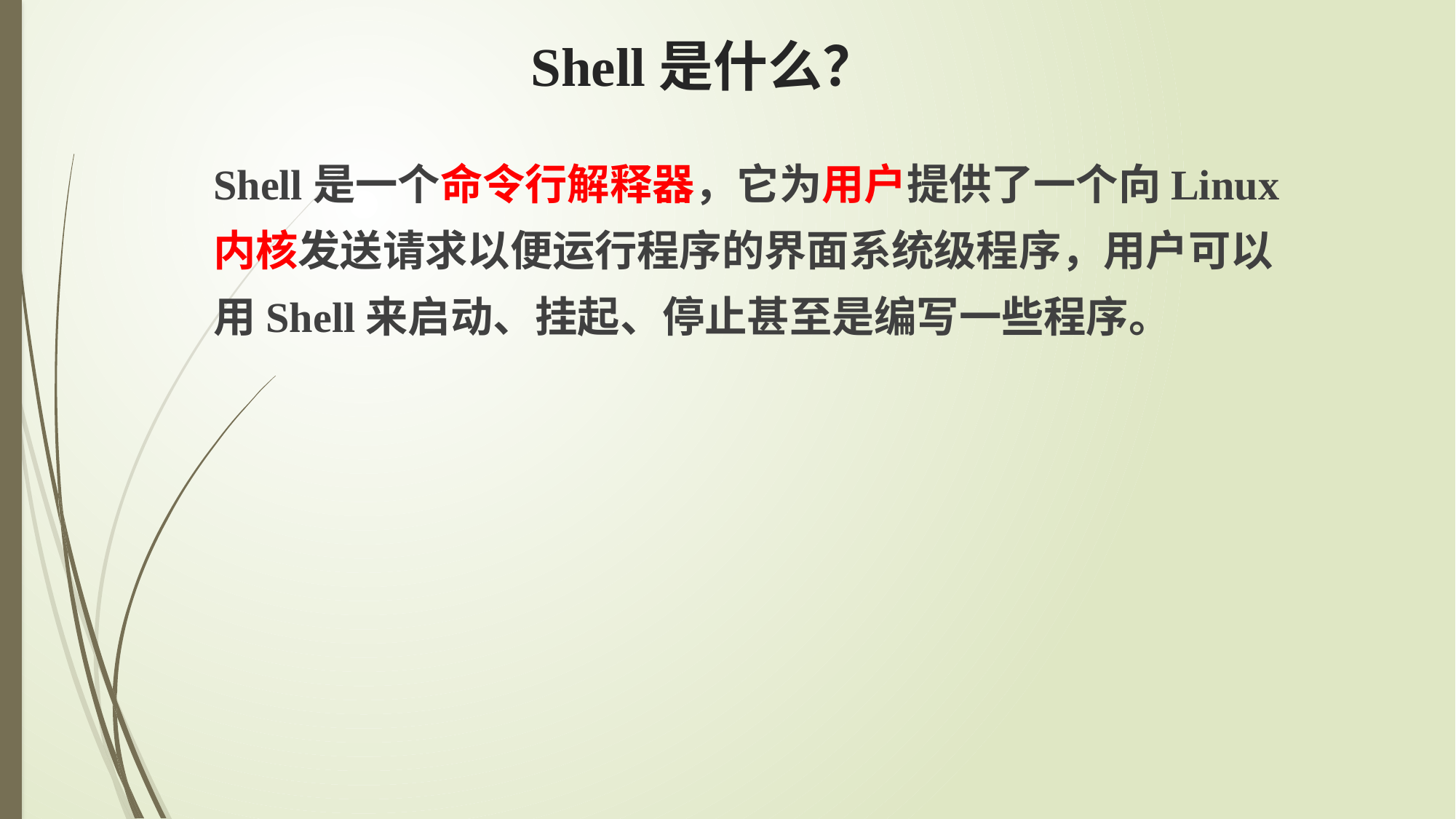

# Shell是什么？
Shell是一个命令行解释器，它为用户提供了一个向Linux内核发送请求以便运行程序的界面系统级程序，用户可以用Shell来启动、挂起、停止甚至是编写一些程序。